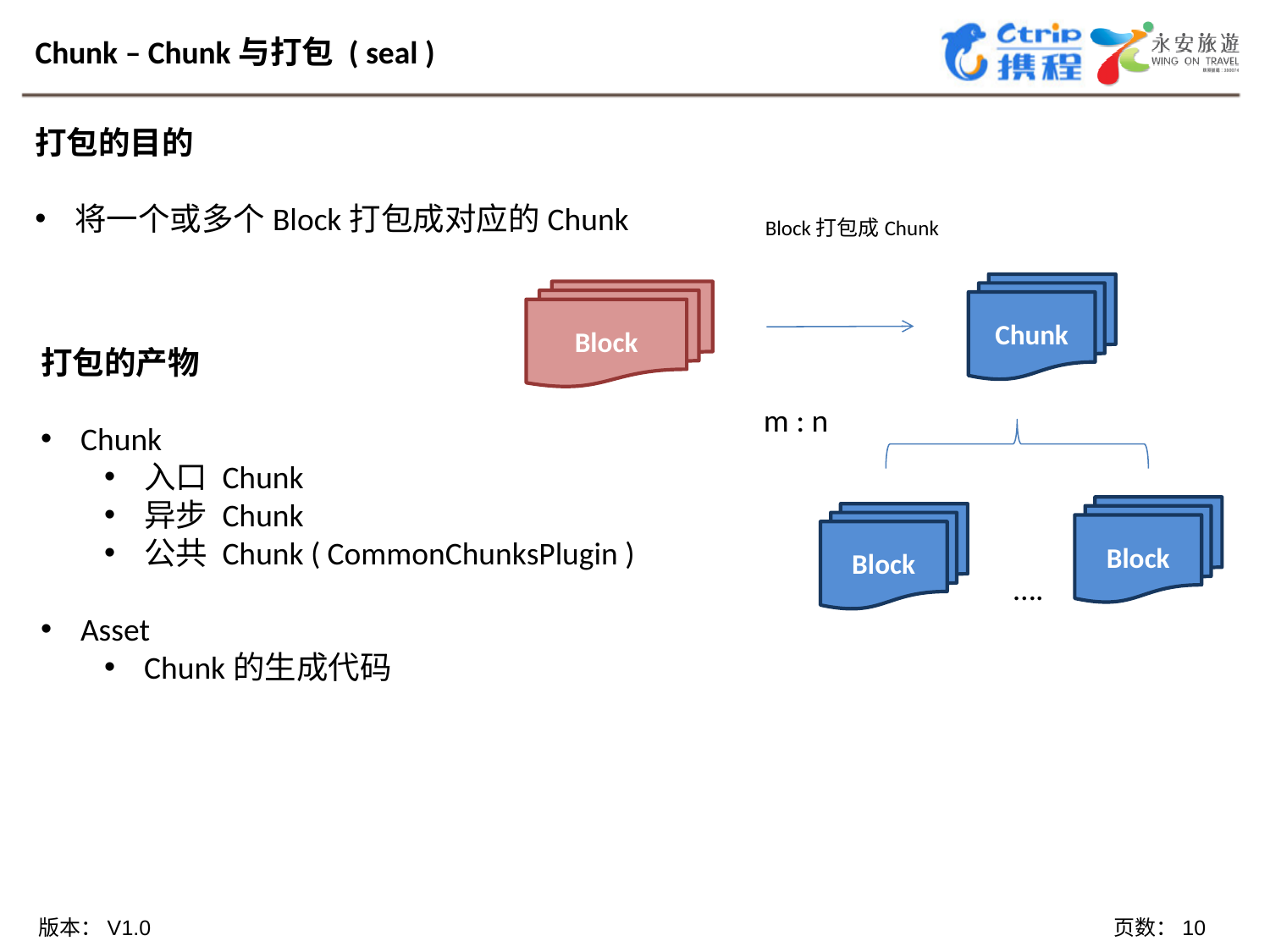

Chunk – Chunk与打包 ( seal )
打包的目的

将一个或多个Block打包成对应的Chunk

Block打包成Chunk
Chunk
Block

打包的产物

Chunk
入口 Chunk
异步 Chunk
公共 Chunk ( CommonChunksPlugin )

Asset
Chunk的生成代码
m : n
Block
Block
….